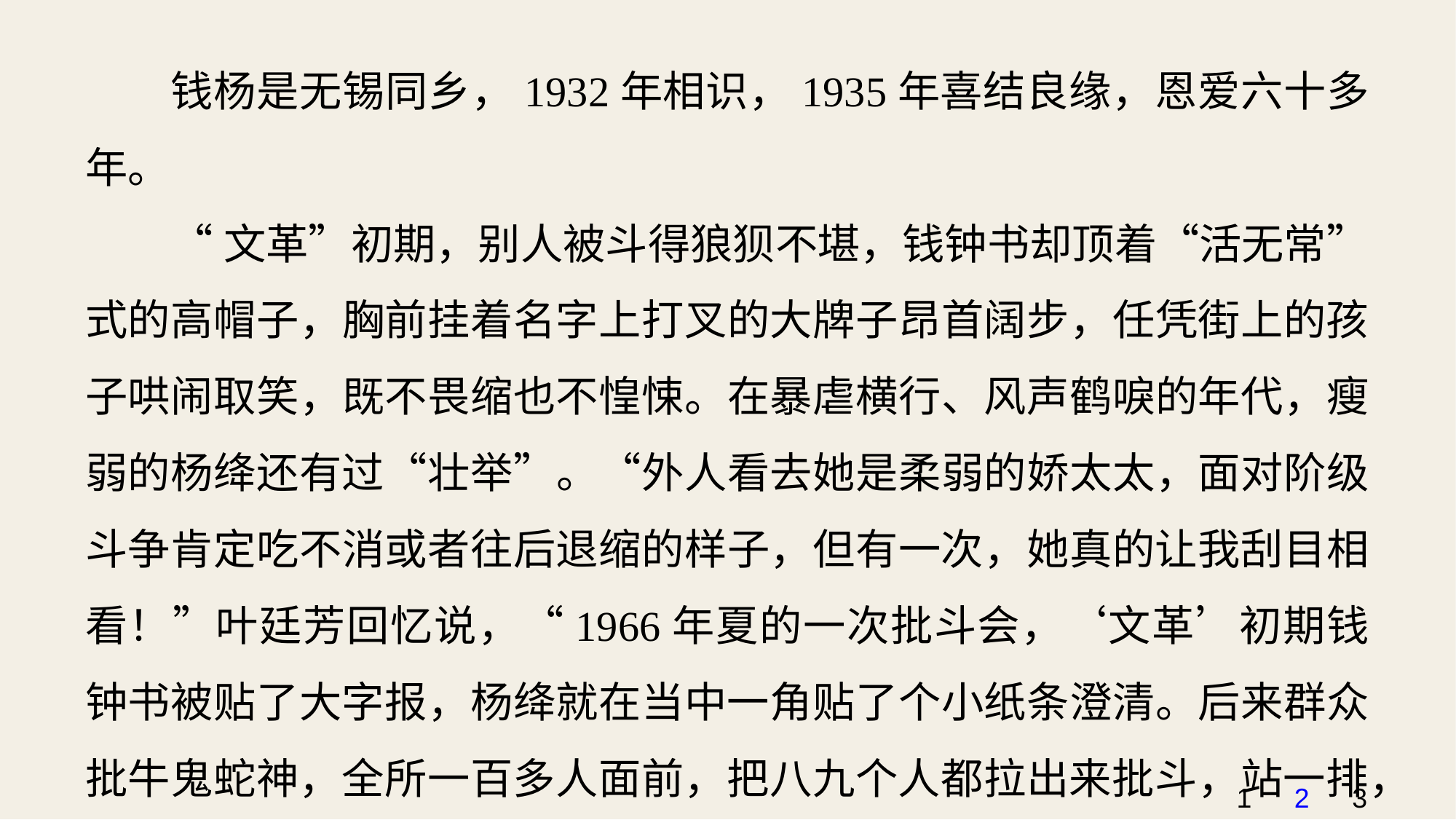

钱杨是无锡同乡，1932年相识，1935年喜结良缘，恩爱六十多年。
“文革”初期，别人被斗得狼狈不堪，钱钟书却顶着“活无常”式的高帽子，胸前挂着名字上打叉的大牌子昂首阔步，任凭街上的孩子哄闹取笑，既不畏缩也不惶悚。在暴虐横行、风声鹤唳的年代，瘦弱的杨绛还有过“壮举”。“外人看去她是柔弱的娇太太，面对阶级斗争肯定吃不消或者往后退缩的样子，但有一次，她真的让我刮目相看！”叶廷芳回忆说，“1966年夏的一次批斗会，‘文革’初期钱钟书被贴了大字报，杨绛就在当中一角贴了个小纸条澄清。后来群众批牛鬼蛇神，全所一百多人面前，把八九个人都拉出来批斗，站一排，
1
2
3